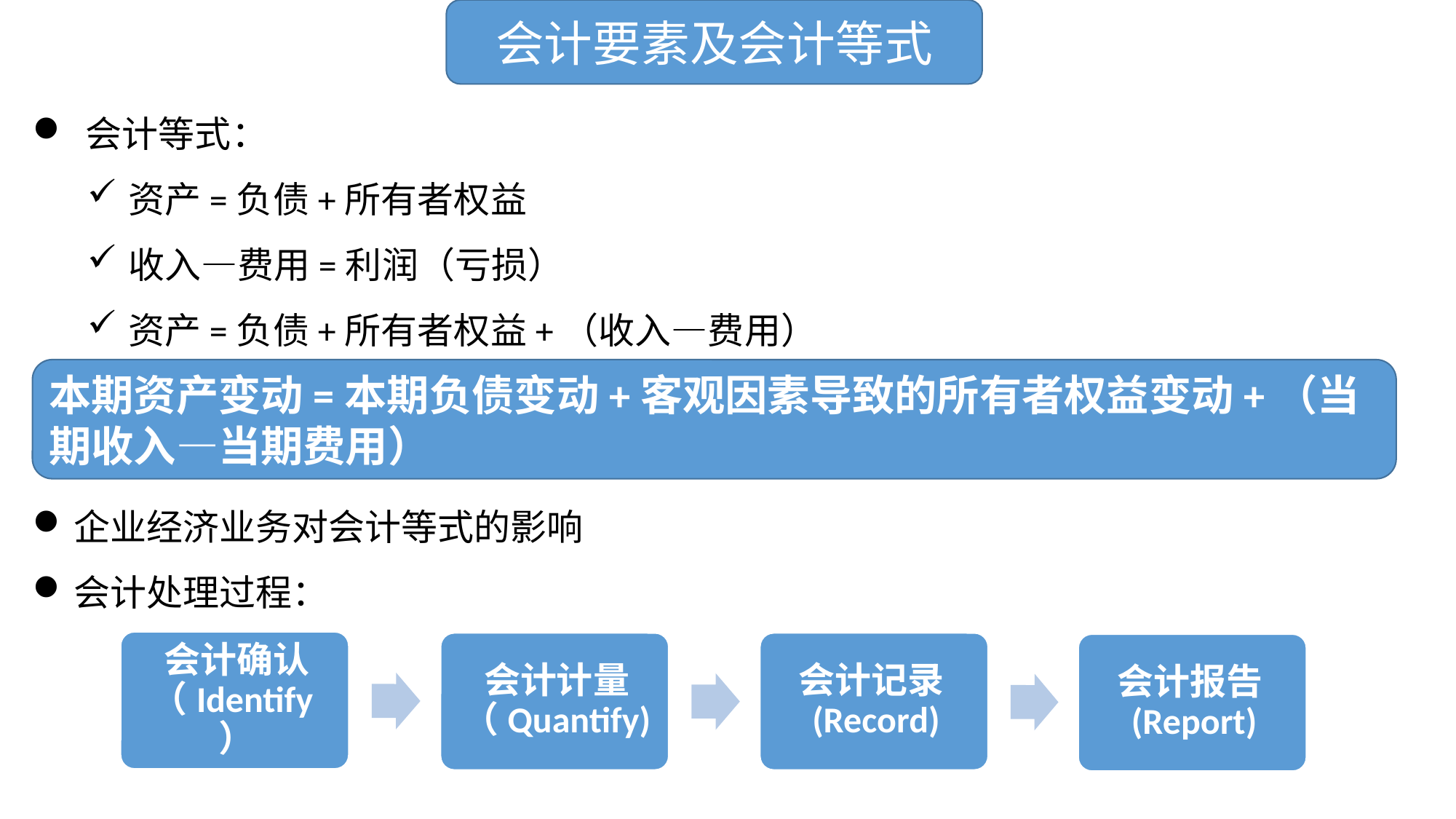

会计要素及会计等式
 会计等式：
资产=负债+所有者权益
收入—费用=利润（亏损）
资产=负债+所有者权益+（收入—费用）

企业经济业务对会计等式的影响
会计处理过程：
本期资产变动=本期负债变动+客观因素导致的所有者权益变动+（当期收入—当期费用）
会计确认（Identify）

会计计量（Quantify)

会计记录(Record)

会计报告(Report)